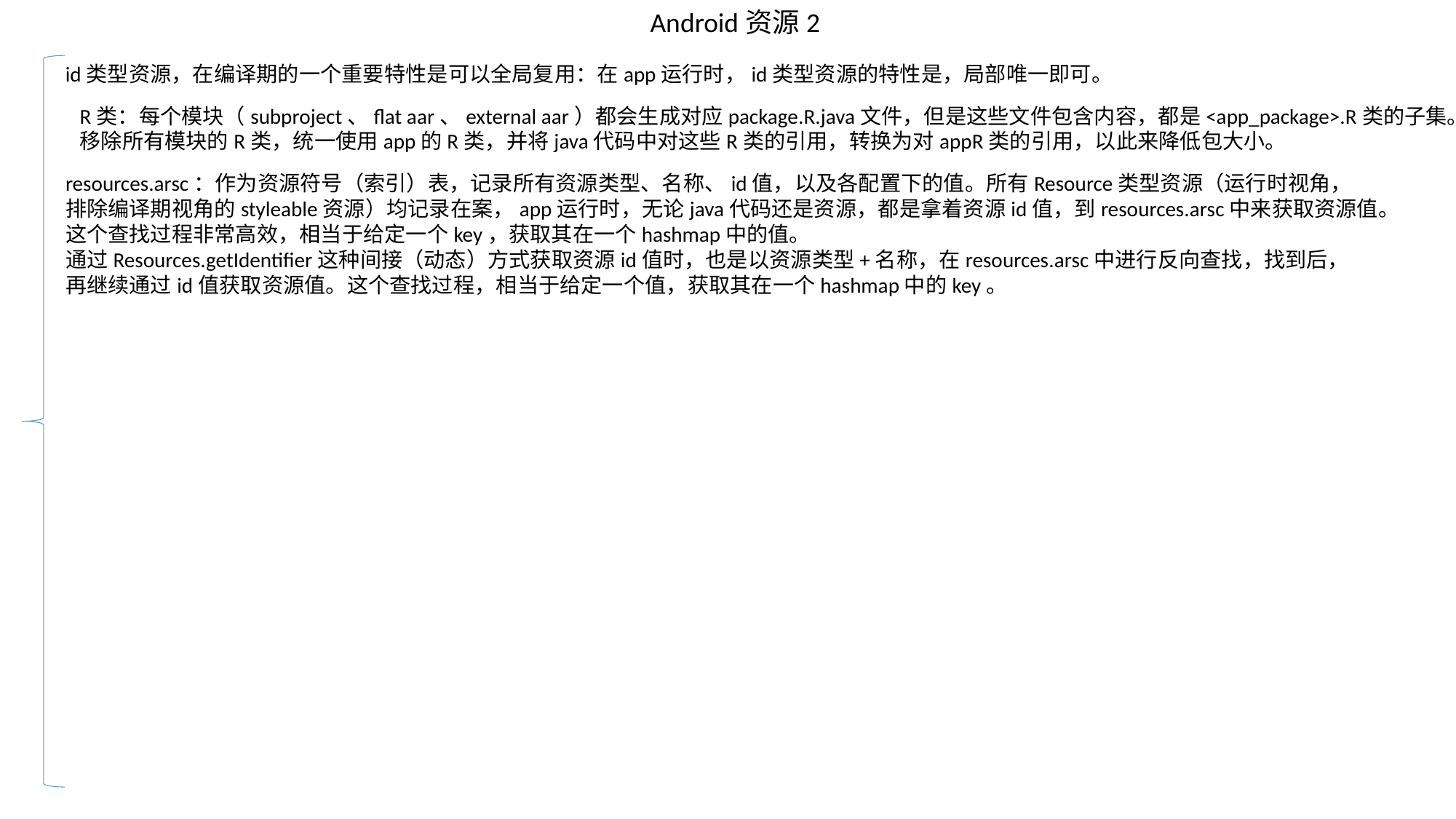

Android资源2

id类型资源，在编译期的一个重要特性是可以全局复用：在app运行时，id类型资源的特性是，局部唯一即可。
R类：每个模块（subproject、flat aar、external aar）都会生成对应package.R.java文件，但是这些文件包含内容，都是<app_package>.R类的子集。
移除所有模块的R类，统一使用app的R类，并将java代码中对这些R类的引用，转换为对appR类的引用，以此来降低包大小。
resources.arsc：作为资源符号（索引）表，记录所有资源类型、名称、id值，以及各配置下的值。所有Resource类型资源（运行时视角，
排除编译期视角的styleable资源）均记录在案，app运行时，无论java代码还是资源，都是拿着资源id值，到resources.arsc中来获取资源值。
这个查找过程非常高效，相当于给定一个key，获取其在一个hashmap中的值。
通过Resources.getIdentifier这种间接（动态）方式获取资源id值时，也是以资源类型+名称，在resources.arsc中进行反向查找，找到后，
再继续通过id值获取资源值。这个查找过程，相当于给定一个值，获取其在一个hashmap中的key。